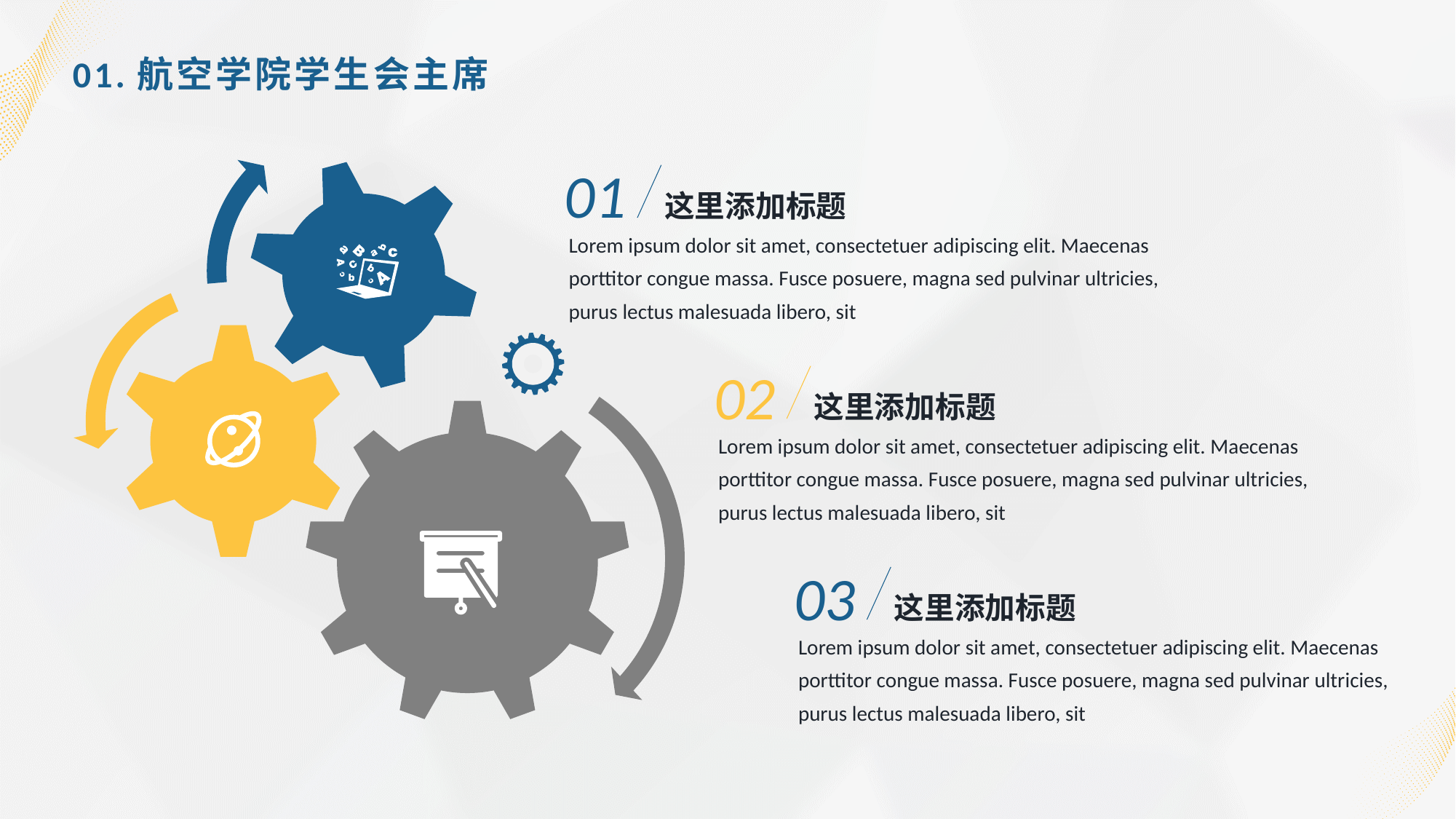

# 01.航空学院学生会主席

01
这里添加标题
Lorem ipsum dolor sit amet, consectetuer adipiscing elit. Maecenas porttitor congue massa. Fusce posuere, magna sed pulvinar ultricies, purus lectus malesuada libero, sit
02
这里添加标题
Lorem ipsum dolor sit amet, consectetuer adipiscing elit. Maecenas porttitor congue massa. Fusce posuere, magna sed pulvinar ultricies, purus lectus malesuada libero, sit
03
这里添加标题
Lorem ipsum dolor sit amet, consectetuer adipiscing elit. Maecenas porttitor congue massa. Fusce posuere, magna sed pulvinar ultricies, purus lectus malesuada libero, sit